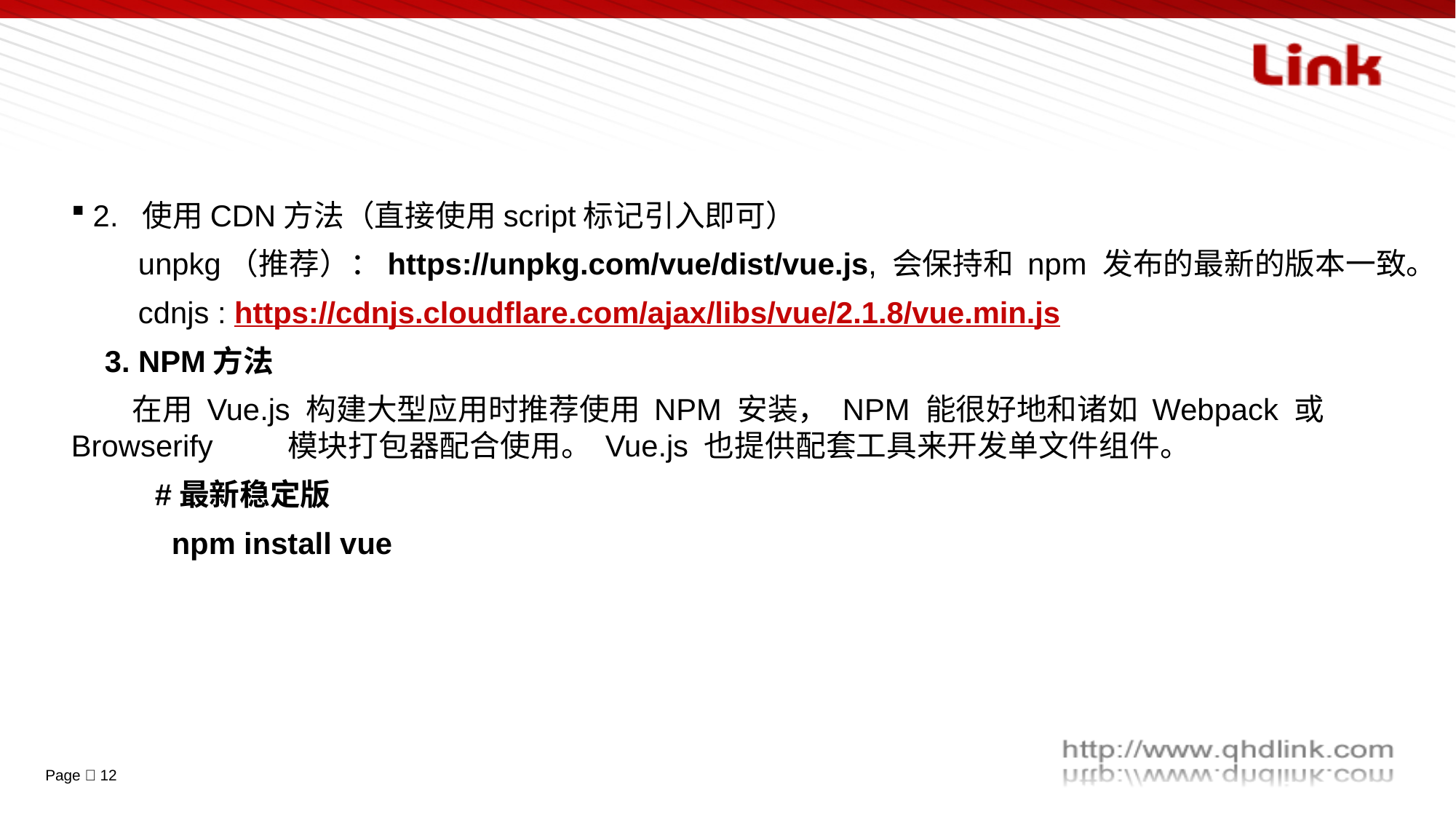

#
2.  使用CDN方法（直接使用script标记引入即可）
        unpkg（推荐）：https://unpkg.com/vue/dist/vue.js, 会保持和 npm 发布的最新的版本一致。
        cdnjs : https://cdnjs.cloudflare.com/ajax/libs/vue/2.1.8/vue.min.js
    3. NPM方法
        在用 Vue.js 构建大型应用时推荐使用 NPM 安装， NPM 能很好地和诸如 Webpack 或 Browserify        模块打包器配合使用。 Vue.js 也提供配套工具来开发单文件组件。
          #最新稳定版
            npm install vue